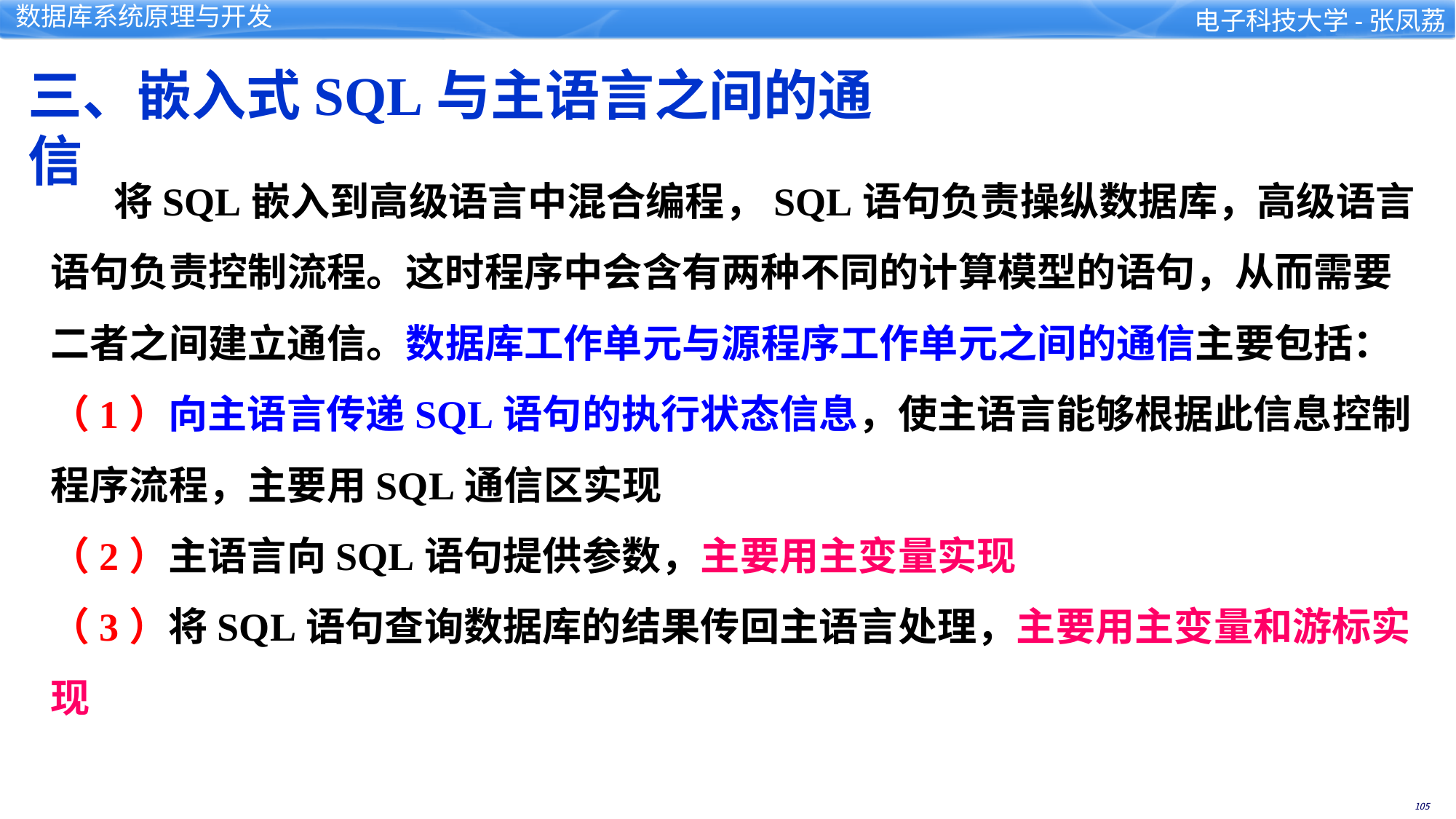

三、嵌入式SQL与主语言之间的通信
      将SQL嵌入到高级语言中混合编程，SQL语句负责操纵数据库，高级语言语句负责控制流程。这时程序中会含有两种不同的计算模型的语句，从而需要二者之间建立通信。数据库工作单元与源程序工作单元之间的通信主要包括：
（1）向主语言传递SQL语句的执行状态信息，使主语言能够根据此信息控制程序流程，主要用SQL通信区实现
（2）主语言向SQL语句提供参数，主要用主变量实现
（3）将SQL语句查询数据库的结果传回主语言处理，主要用主变量和游标实现